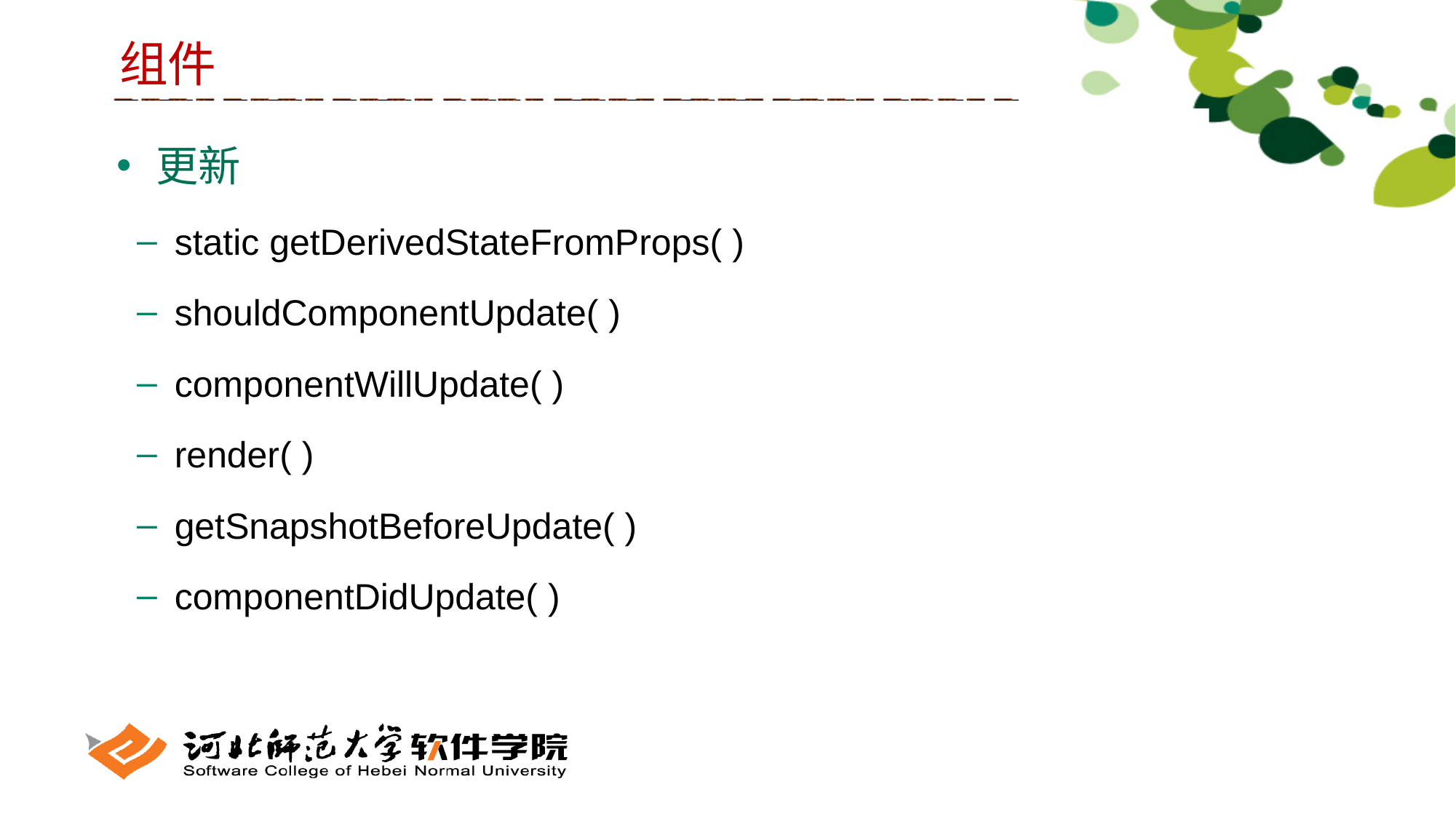

组件
 更新
 static getDerivedStateFromProps( )
 shouldComponentUpdate( )
 componentWillUpdate( )
 render( )
 getSnapshotBeforeUpdate( )
 componentDidUpdate( )